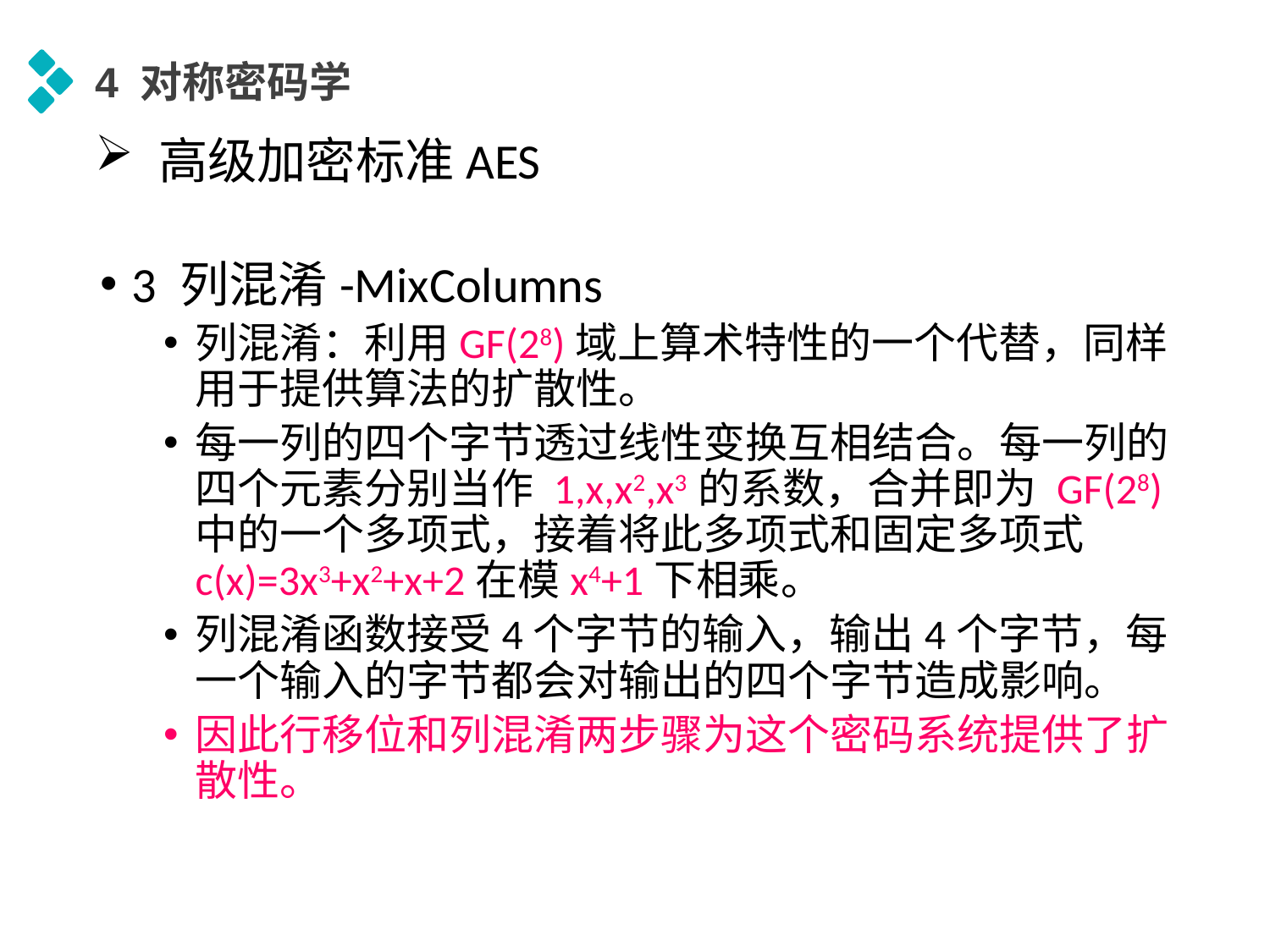

4 对称密码学

高级加密标准AES
3 列混淆-MixColumns
列混淆：利用GF(28)域上算术特性的一个代替，同样用于提供算法的扩散性。
每一列的四个字节透过线性变换互相结合。每一列的四个元素分别当作 1,x,x2,x3 的系数，合并即为 GF(28)中的一个多项式，接着将此多项式和固定多项式 c(x)=3x3+x2+x+2在模x4+1下相乘。
列混淆函数接受4个字节的输入，输出4个字节，每一个输入的字节都会对输出的四个字节造成影响。
因此行移位和列混淆两步骤为这个密码系统提供了扩散性。